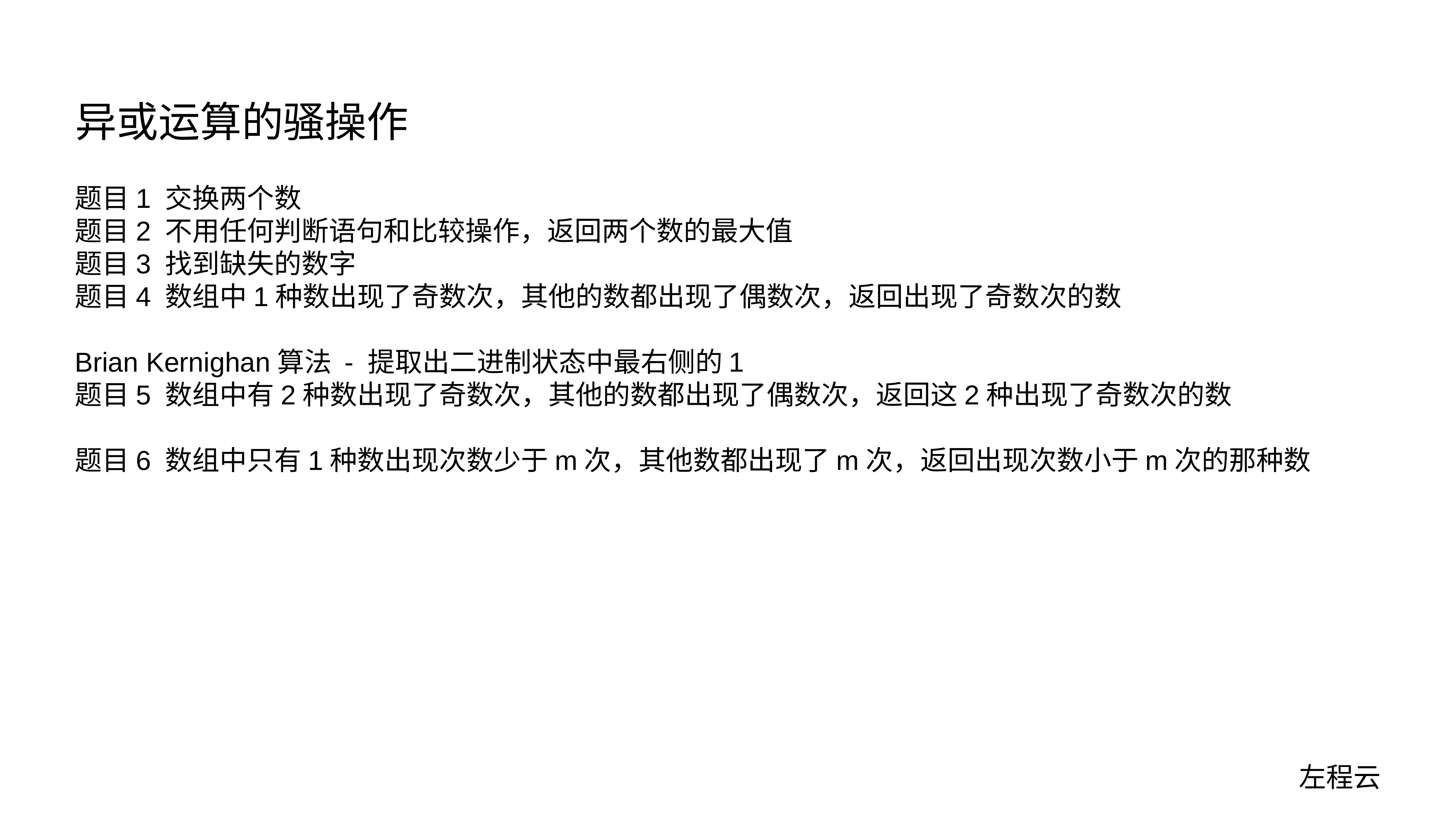

# 异或运算的骚操作
题目1 交换两个数
题目2 不用任何判断语句和比较操作，返回两个数的最大值
题目3 找到缺失的数字
题目4 数组中1种数出现了奇数次，其他的数都出现了偶数次，返回出现了奇数次的数

Brian Kernighan算法 - 提取出二进制状态中最右侧的1
题目5 数组中有2种数出现了奇数次，其他的数都出现了偶数次，返回这2种出现了奇数次的数

题目6 数组中只有1种数出现次数少于m次，其他数都出现了m次，返回出现次数小于m次的那种数
左程云